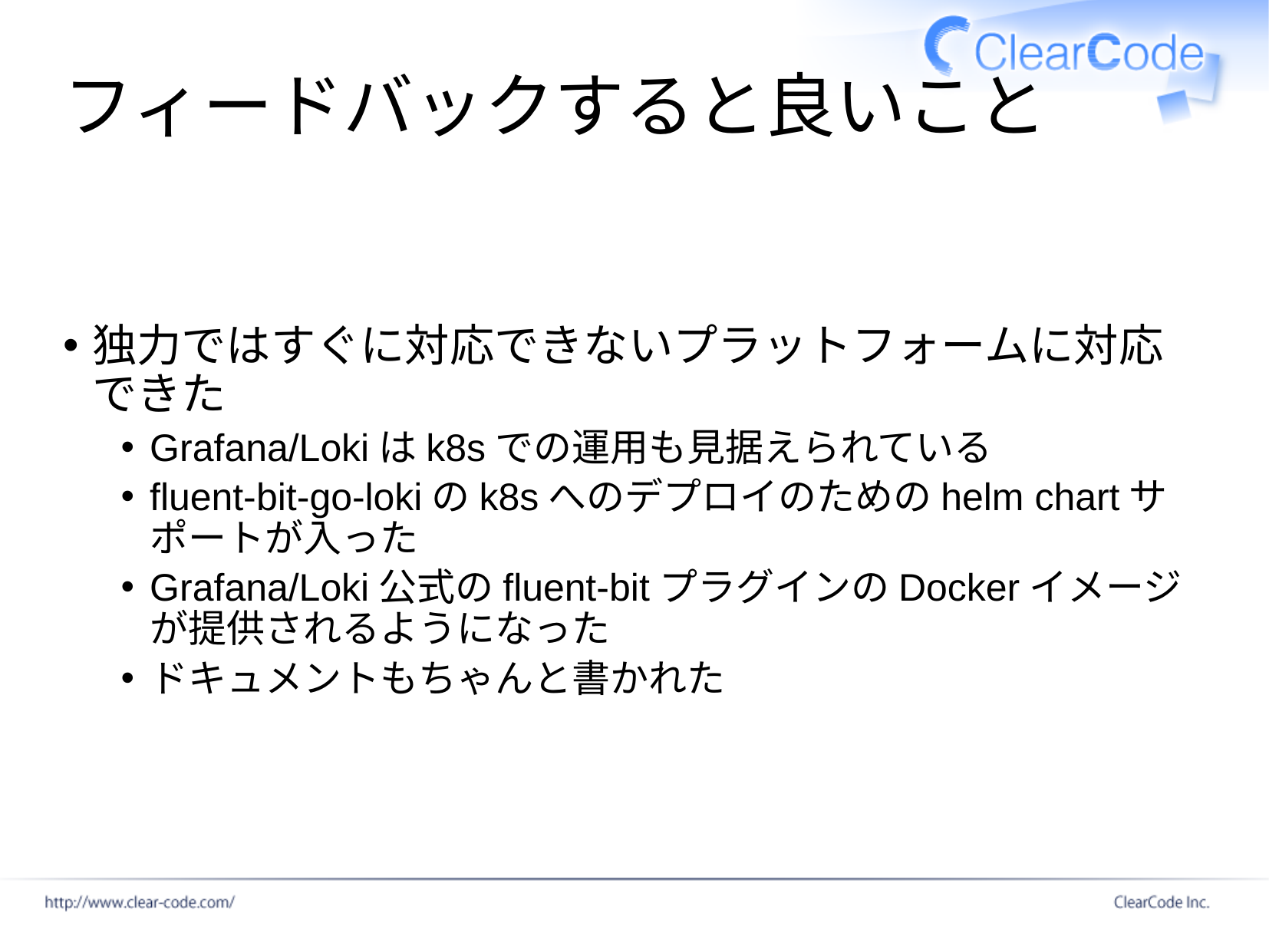

# フィードバックすると良いこと
独力ではすぐに対応できないプラットフォームに対応できた
Grafana/Lokiはk8sでの運用も見据えられている
fluent-bit-go-lokiのk8sへのデプロイのためのhelm chartサポートが入った
Grafana/Loki公式のfluent-bitプラグインのDockerイメージが提供されるようになった
ドキュメントもちゃんと書かれた